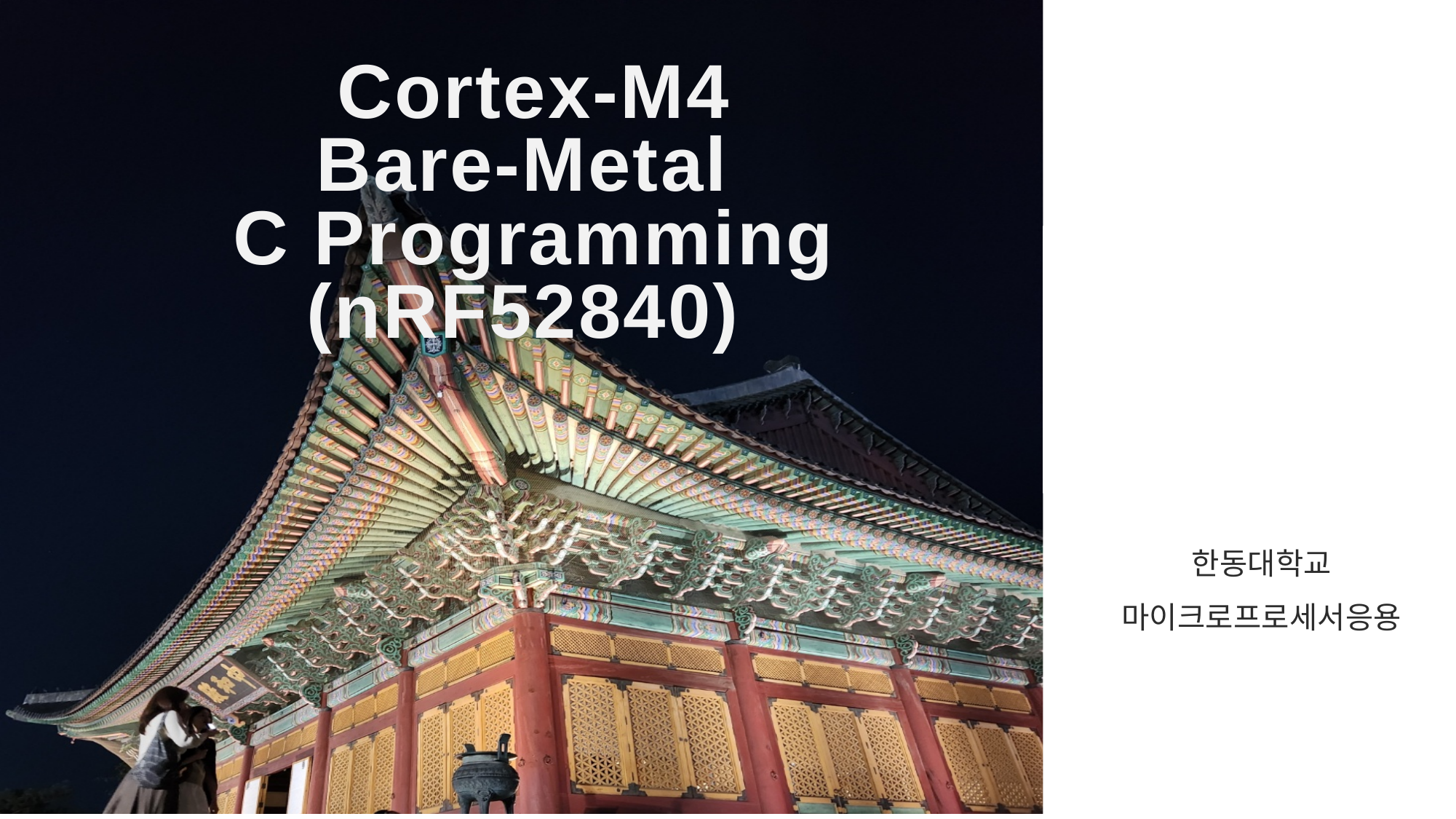

# Cortex-M4 Bare-Metal C Programming (nRF52840)

한동대학교
마이크로프로세서응용